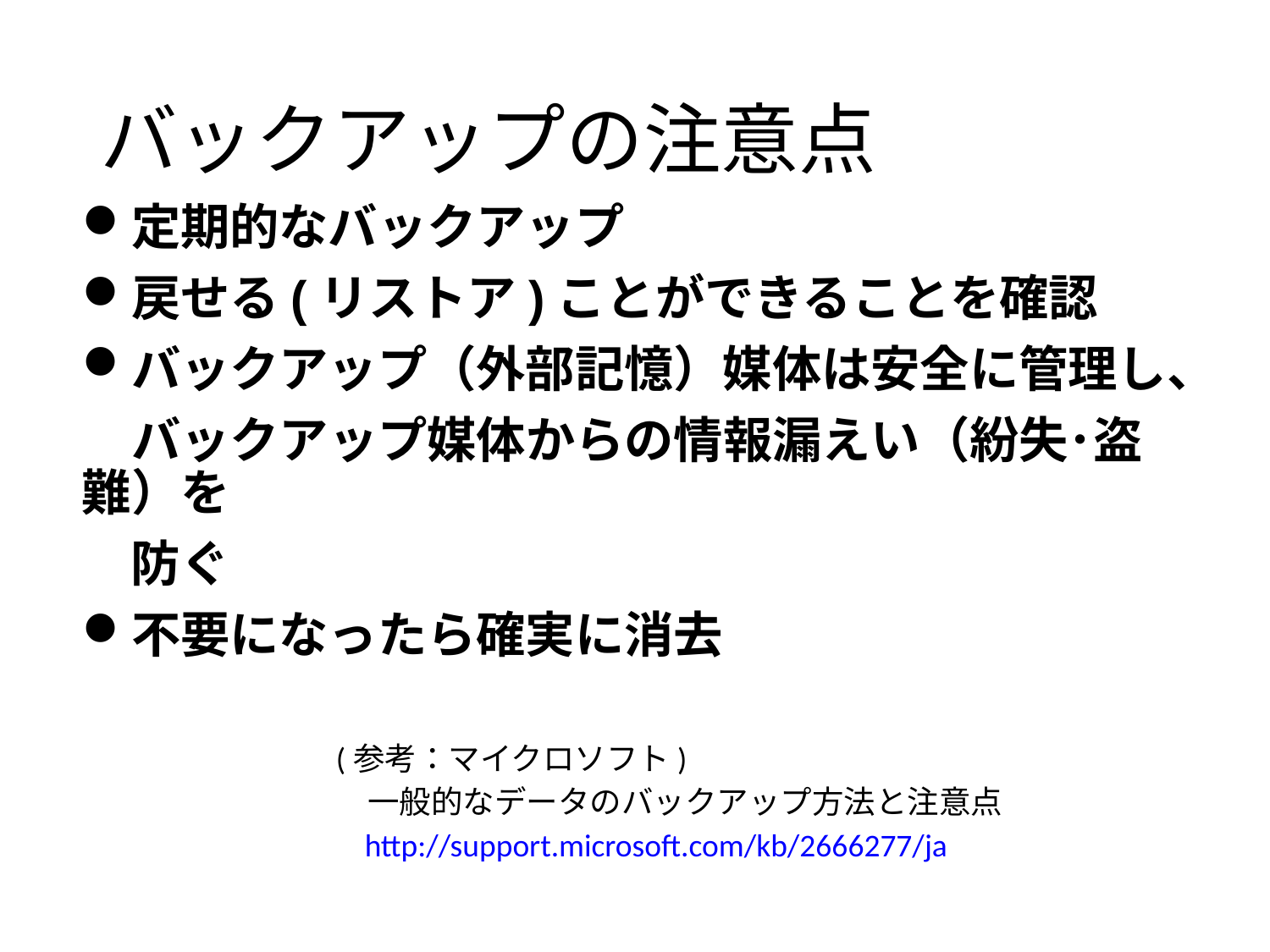

# バックアップの注意点
定期的なバックアップ
戻せる(リストア)ことができることを確認
バックアップ（外部記憶）媒体は安全に管理し、
　バックアップ媒体からの情報漏えい（紛失･盗難）を
　防ぐ
不要になったら確実に消去

(参考：マイクロソフト)
　一般的なデータのバックアップ方法と注意点
    http://support.microsoft.com/kb/2666277/ja